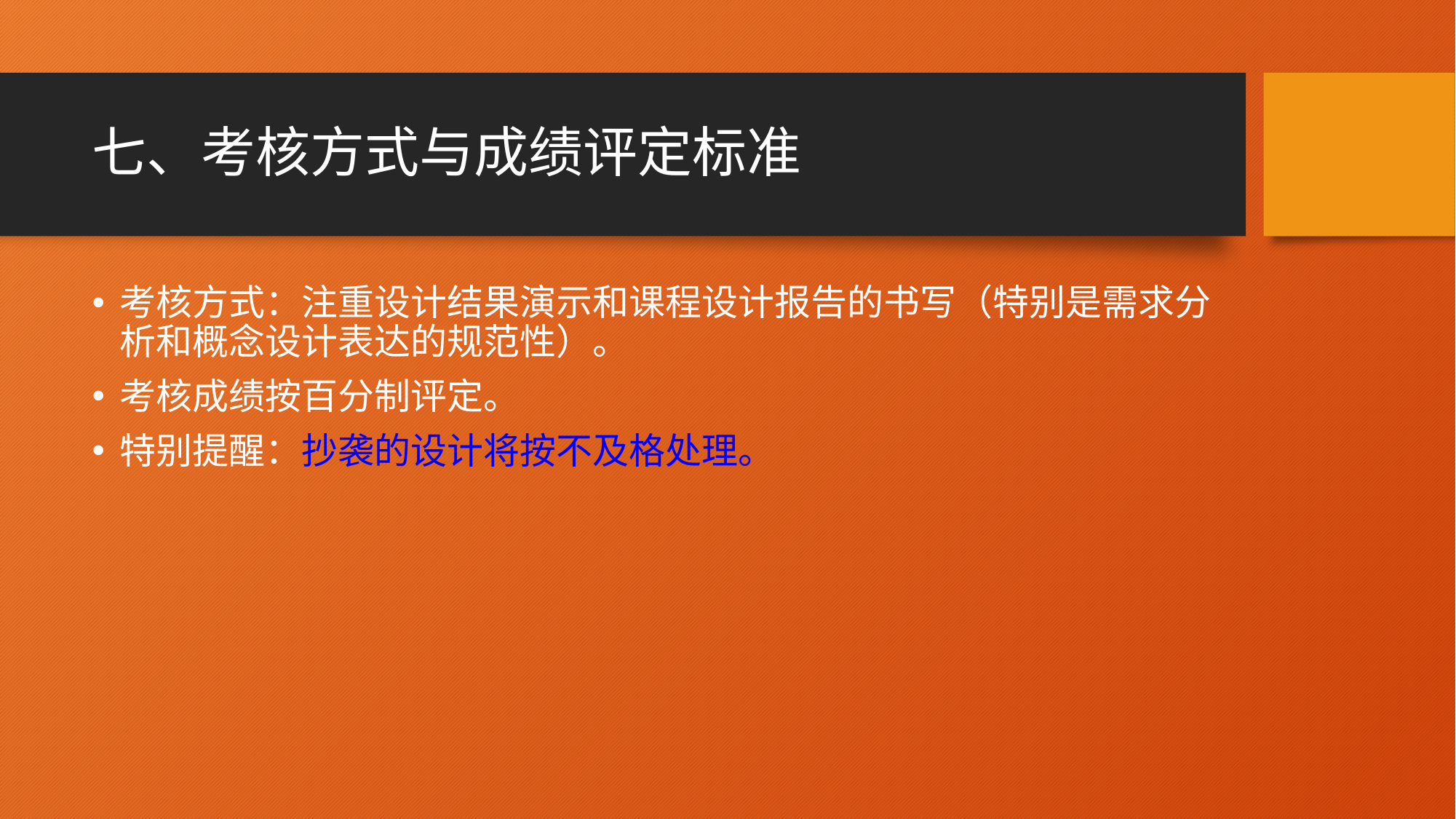

# 七、考核方式与成绩评定标准
考核方式：注重设计结果演示和课程设计报告的书写（特别是需求分析和概念设计表达的规范性）。
考核成绩按百分制评定。
特别提醒：抄袭的设计将按不及格处理。